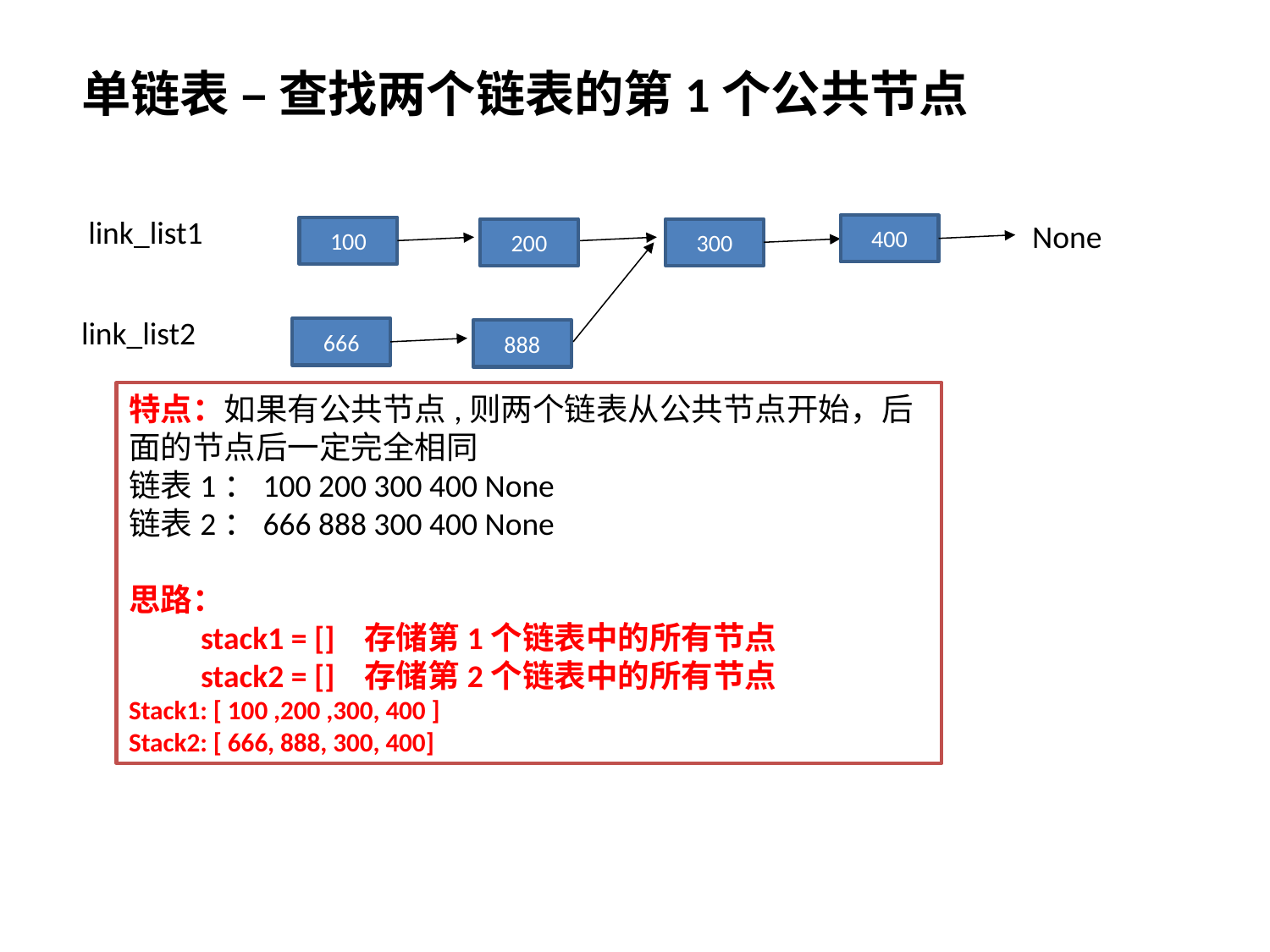

单链表 – 查找两个链表的第1个公共节点
link_list1
None
None
400
100
200
300
link_list2
666
888
特点：如果有公共节点,则两个链表从公共节点开始，后面的节点后一定完全相同
链表1：100 200 300 400 None
链表2：666 888 300 400 None

思路：
          stack1 = []   存储第1个链表中的所有节点
          stack2 = []   存储第2个链表中的所有节点
Stack1: [ 100 ,200 ,300, 400 ]
Stack2: [ 666, 888, 300, 400]